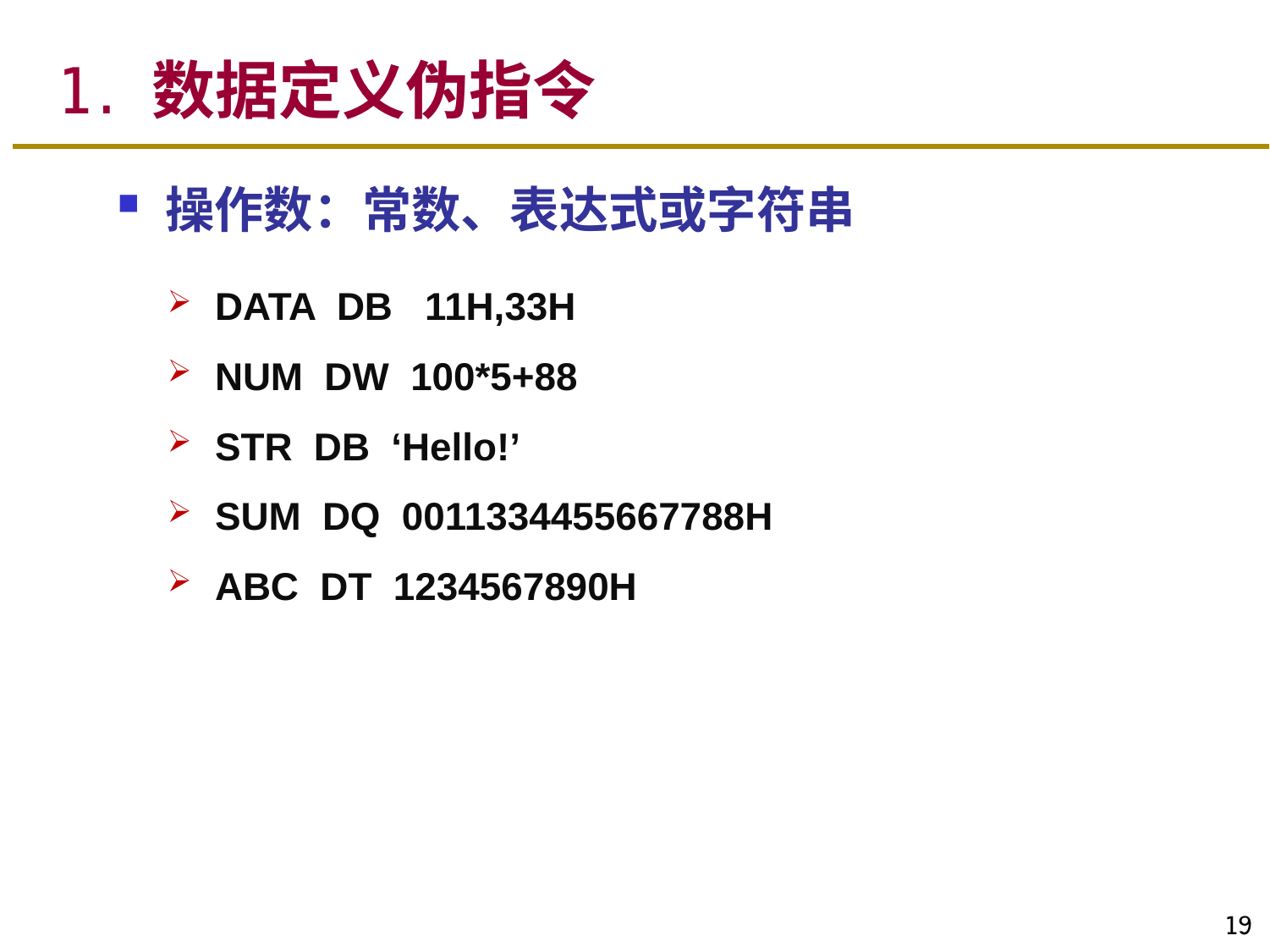

# 1. 数据定义伪指令
操作数：常数、表达式或字符串
DATA  DB   11H,33H
NUM  DW  100*5+88
STR  DB  ‘Hello!’
SUM  DQ  0011334455667788H
ABC  DT  1234567890H

19